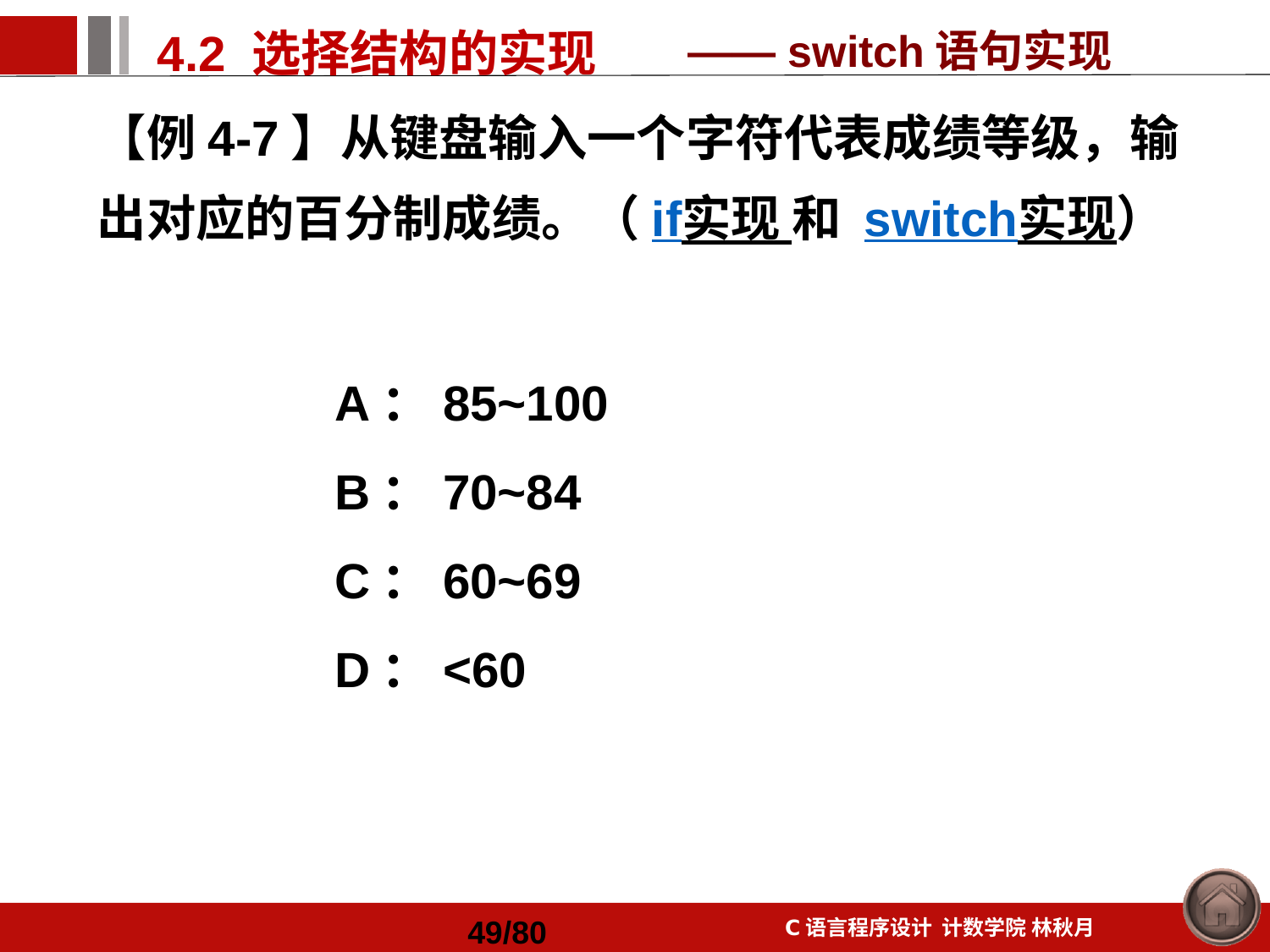

—— switch语句实现
【例4-7】从键盘输入一个字符代表成绩等级，输出对应的百分制成绩。（if实现 和 switch实现）
	A：85~100
	B：70~84
	C：60~69
	D：<60